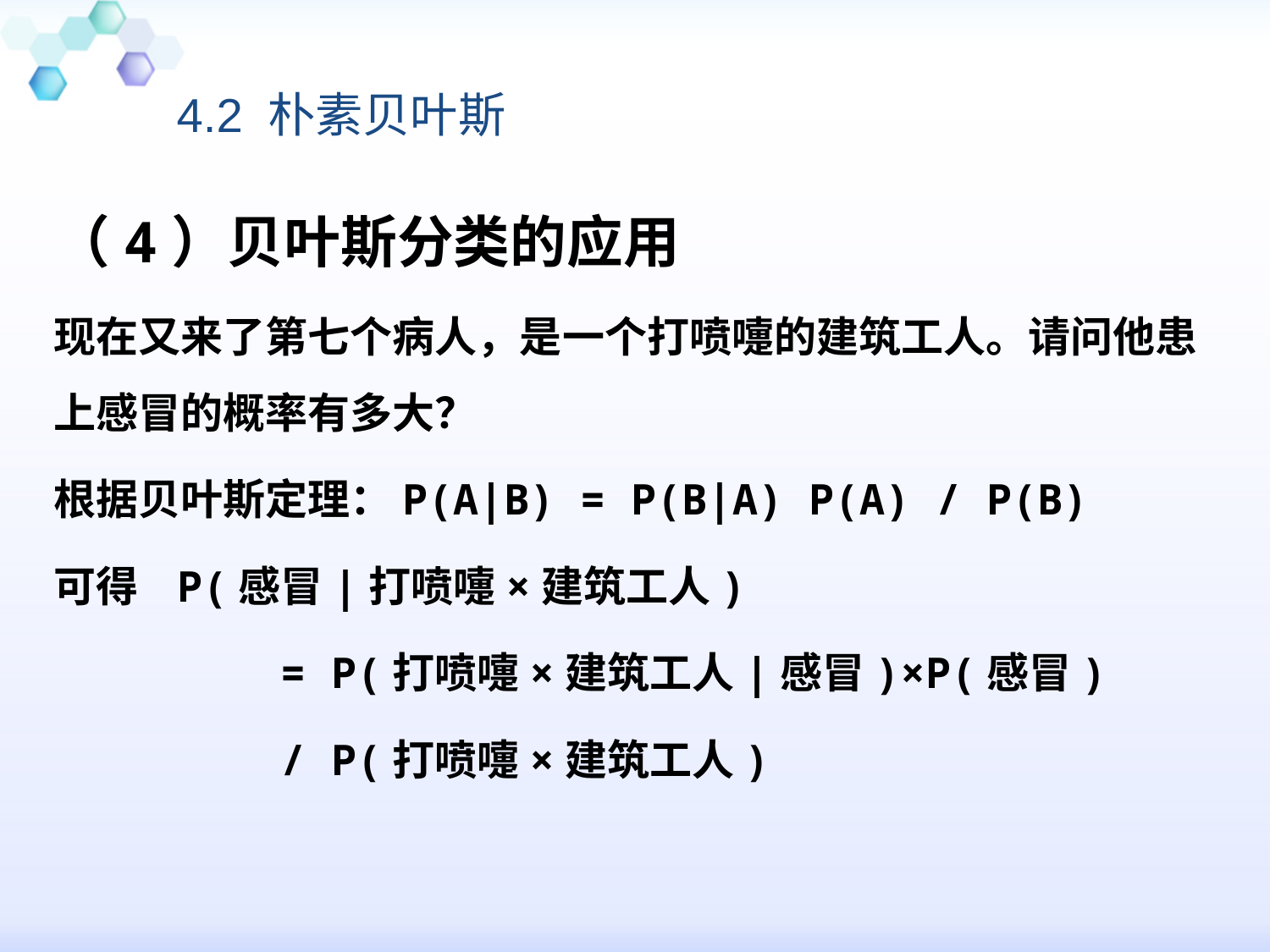

#
4.2 朴素贝叶斯
（4）贝叶斯分类的应用
现在又来了第七个病人，是一个打喷嚏的建筑工人。请问他患上感冒的概率有多大？
根据贝叶斯定理：P(A|B) = P(B|A) P(A) / P(B)
可得   P(感冒|打喷嚏×建筑工人)
　　　　     = P(打喷嚏×建筑工人|感冒)×P(感冒)
　　　　     / P(打喷嚏×建筑工人)

13